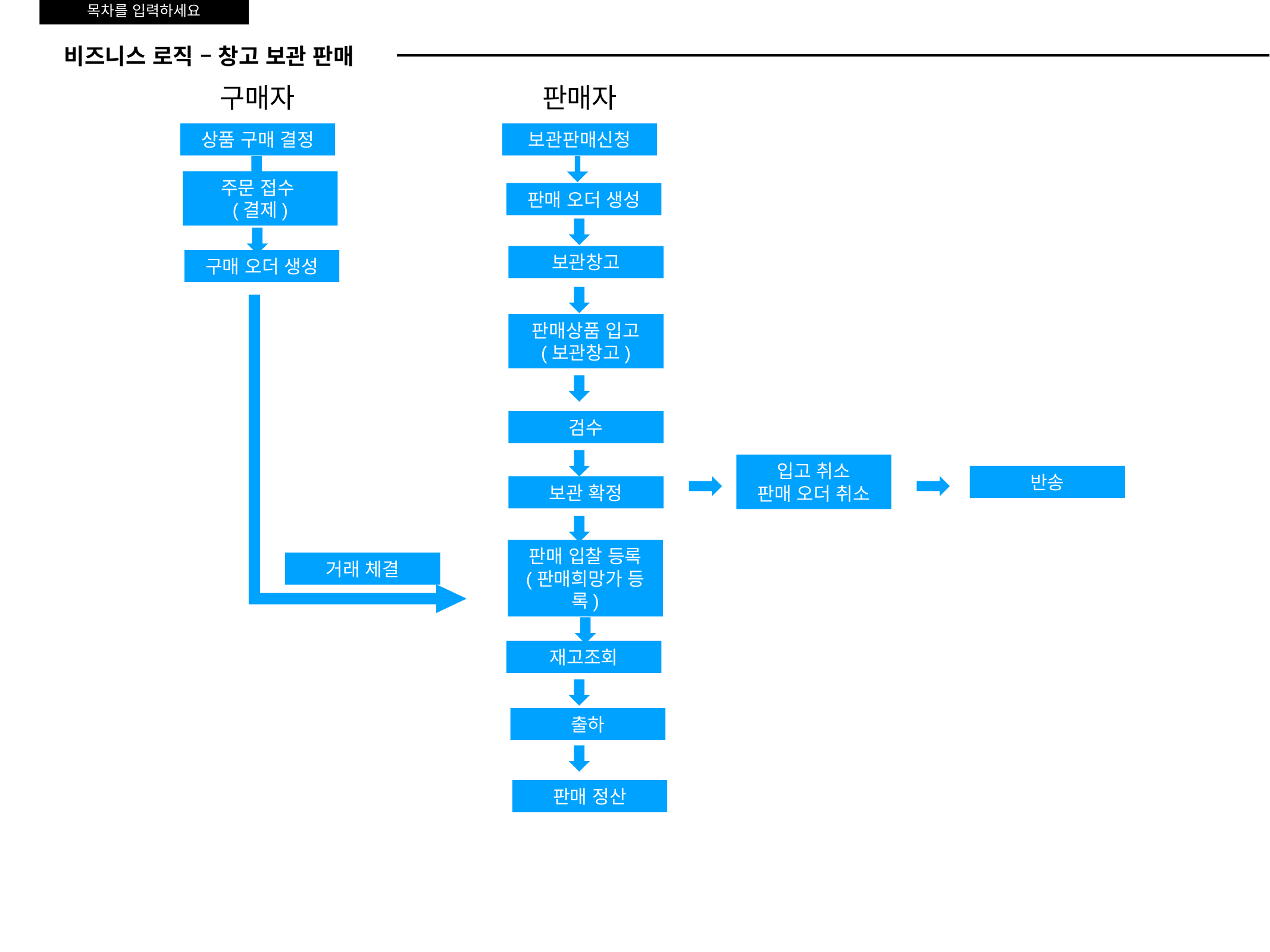

목차를 입력하세요
비즈니스 로직 – 창고 보관 판매

구매자
판매자
상품 구매 결정
보관판매신청

주문 접수
(결제)
판매 오더 생성

보관창고
구매 오더 생성

판매상품 입고
(보관창고)

검수

입고 취소
판매 오더 취소
반송

보관 확정

판매 입찰 등록
(판매희망가 등록)
거래 체결

재고조회

출하

판매 정산